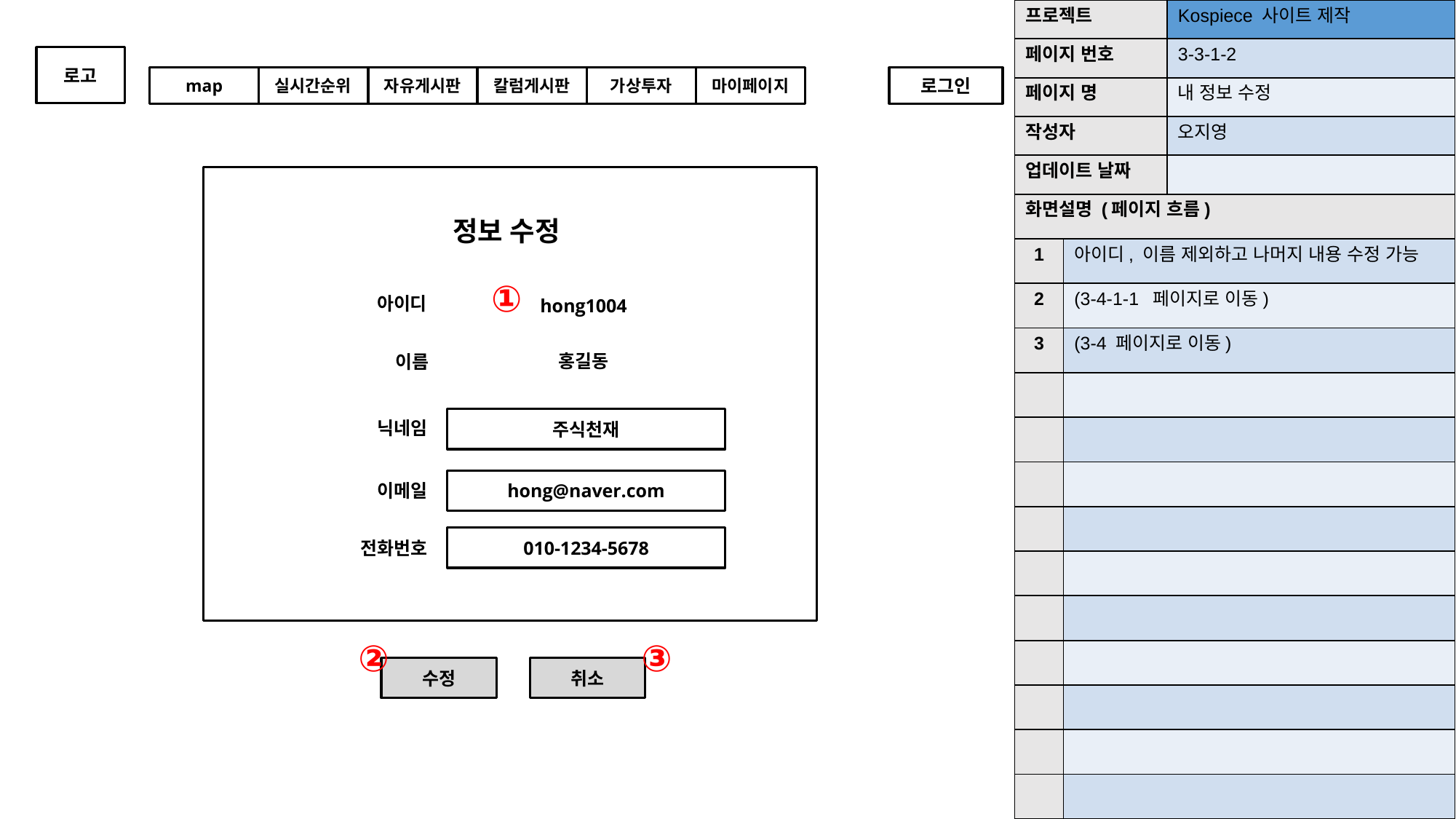

| 프로젝트 | Kospiece 사이트 제작 |
| --- | --- |
| 페이지 번호 | 3-3-1-2 |
| 페이지 명 | 내 정보 수정 |
| 작성자 | 오지영 |
| 업데이트 날짜 |  |
로고
map
실시간순위
자유게시판
칼럼게시판
가상투자
마이페이지
로그인

| 화면설명 (페이지 흐름) |  |
| --- | --- |
| 1 | 아이디, 이름 제외하고 나머지 내용 수정 가능 |
| 2 | (3-4-1-1 페이지로 이동) |
| 3 | (3-4 페이지로 이동) |
|  |  |
|  |  |
|  |  |
|  |  |
|  |  |
|  |  |
|  |  |
|  |  |
|  |  |
|  |  |
정보 수정
①
아이디
hong1004
홍길동
이름
닉네임
주식천재
이메일
hong@naver.com
전화번호
010-1234-5678
②
③
수정
취소